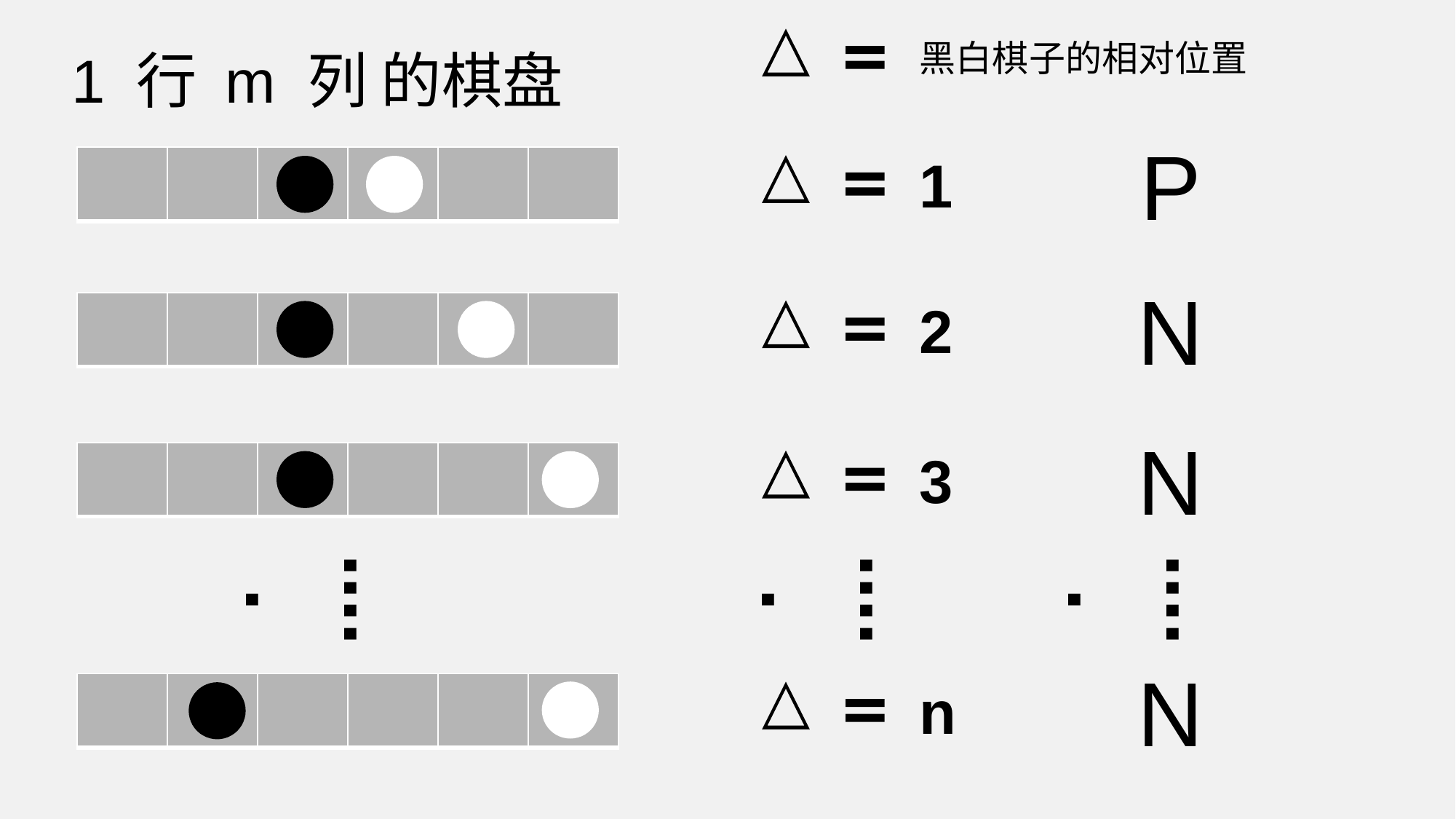

黑白棋子的相对位置
1 行 m 列 的棋盘
P
1

|  |  |  |  |  |  |
| --- | --- | --- | --- | --- | --- |

N
2

|  |  |  |  |  |  |
| --- | --- | --- | --- | --- | --- |

N
3

|  |  |  |  |  |  |
| --- | --- | --- | --- | --- | --- |

.....
.....
.....
N
n

|  |  |  |  |  |  |
| --- | --- | --- | --- | --- | --- |